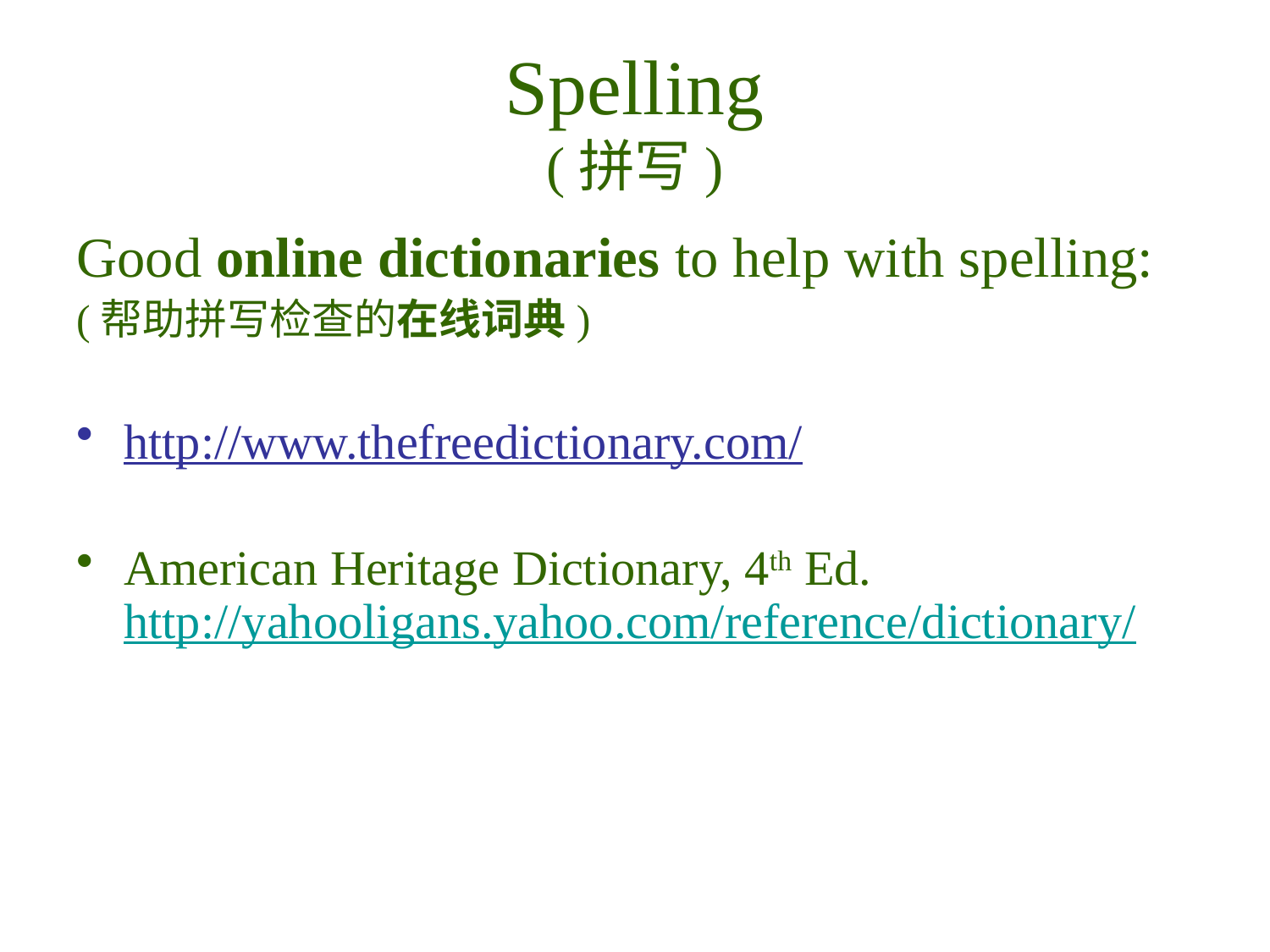

# Spelling (拼写)
Good online dictionaries to help with spelling:
(帮助拼写检查的在线词典)

http://www.thefreedictionary.com/

American Heritage Dictionary, 4th Ed. http://yahooligans.yahoo.com/reference/dictionary/